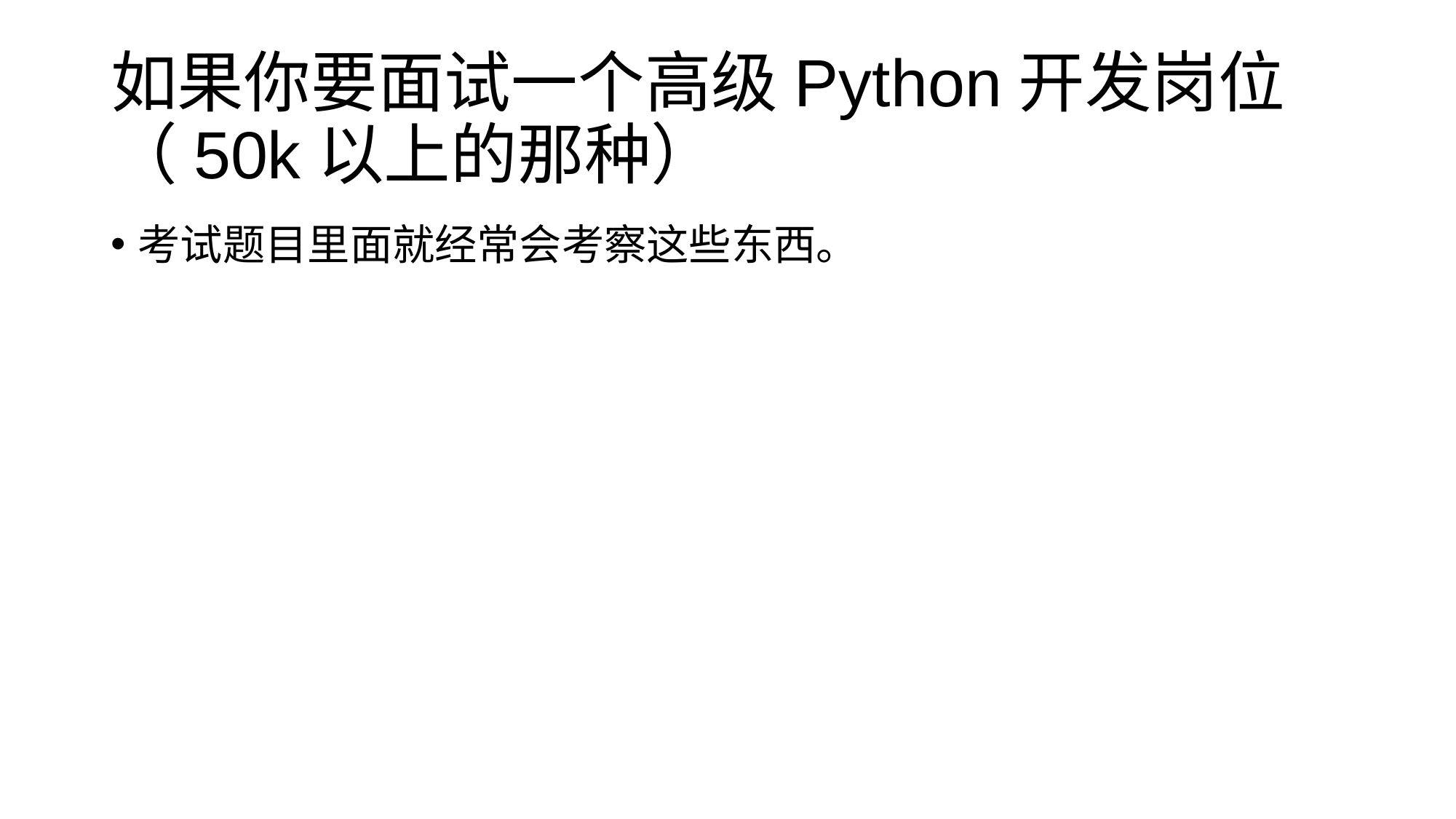

# 如果你要面试一个高级Python开发岗位（50k以上的那种）
考试题目里面就经常会考察这些东西。